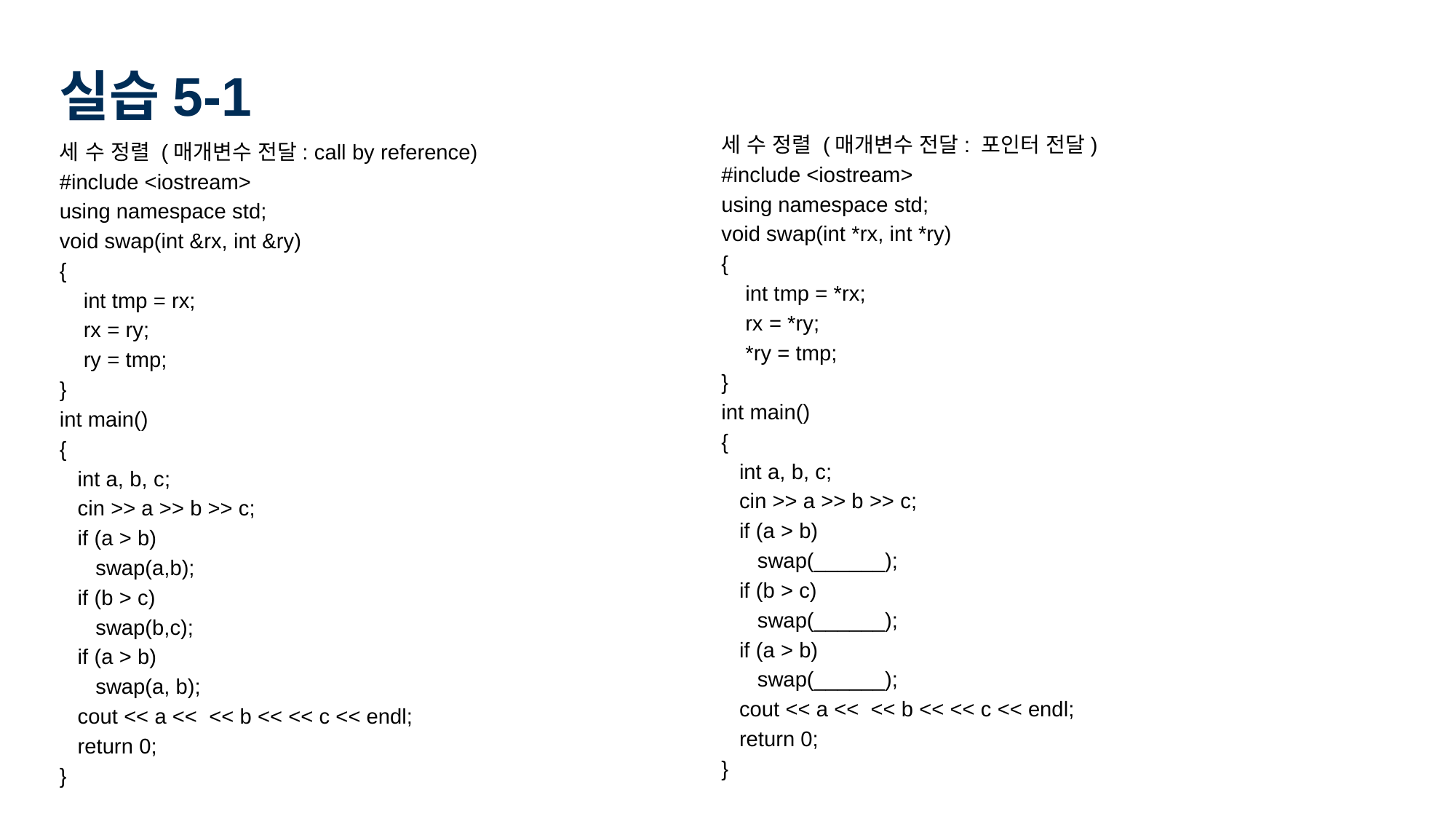

# 실습5-1
세 수 정렬 (매개변수 전달: 포인터 전달)
#include <iostream>
using namespace std;
void swap(int *rx, int *ry)
{
    int tmp = *rx;
    rx = *ry;
    *ry = tmp;
}
int main()
{
   int a, b, c;
   cin >> a >> b >> c;
   if (a > b)
      swap(______);
   if (b > c)
      swap(______);
   if (a > b)
      swap(______);
   cout << a <<  << b << << c << endl;
   return 0;
}

세 수 정렬 (매개변수 전달: call by reference)
#include <iostream>
using namespace std;
void swap(int &rx, int &ry)
{
    int tmp = rx;
    rx = ry;
    ry = tmp;
}
int main()
{
   int a, b, c;
   cin >> a >> b >> c;
   if (a > b)
      swap(a,b);
   if (b > c)
      swap(b,c);
   if (a > b)
      swap(a, b);
   cout << a <<  << b << << c << endl;
   return 0;
}

7